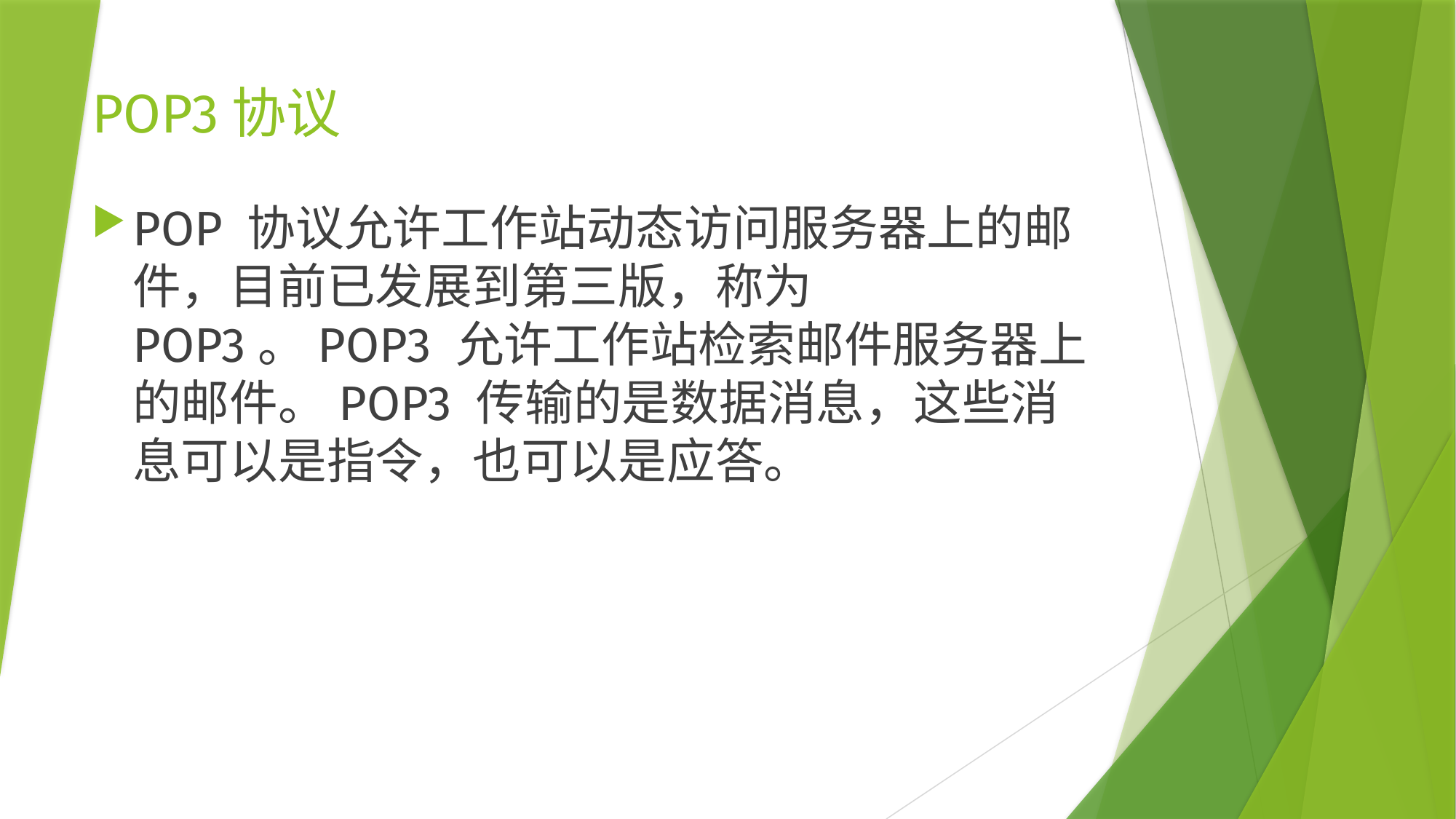

POP3协议
POP 协议允许工作站动态访问服务器上的邮件，目前已发展到第三版，称为 POP3。POP3 允许工作站检索邮件服务器上的邮件。POP3 传输的是数据消息，这些消息可以是指令，也可以是应答。